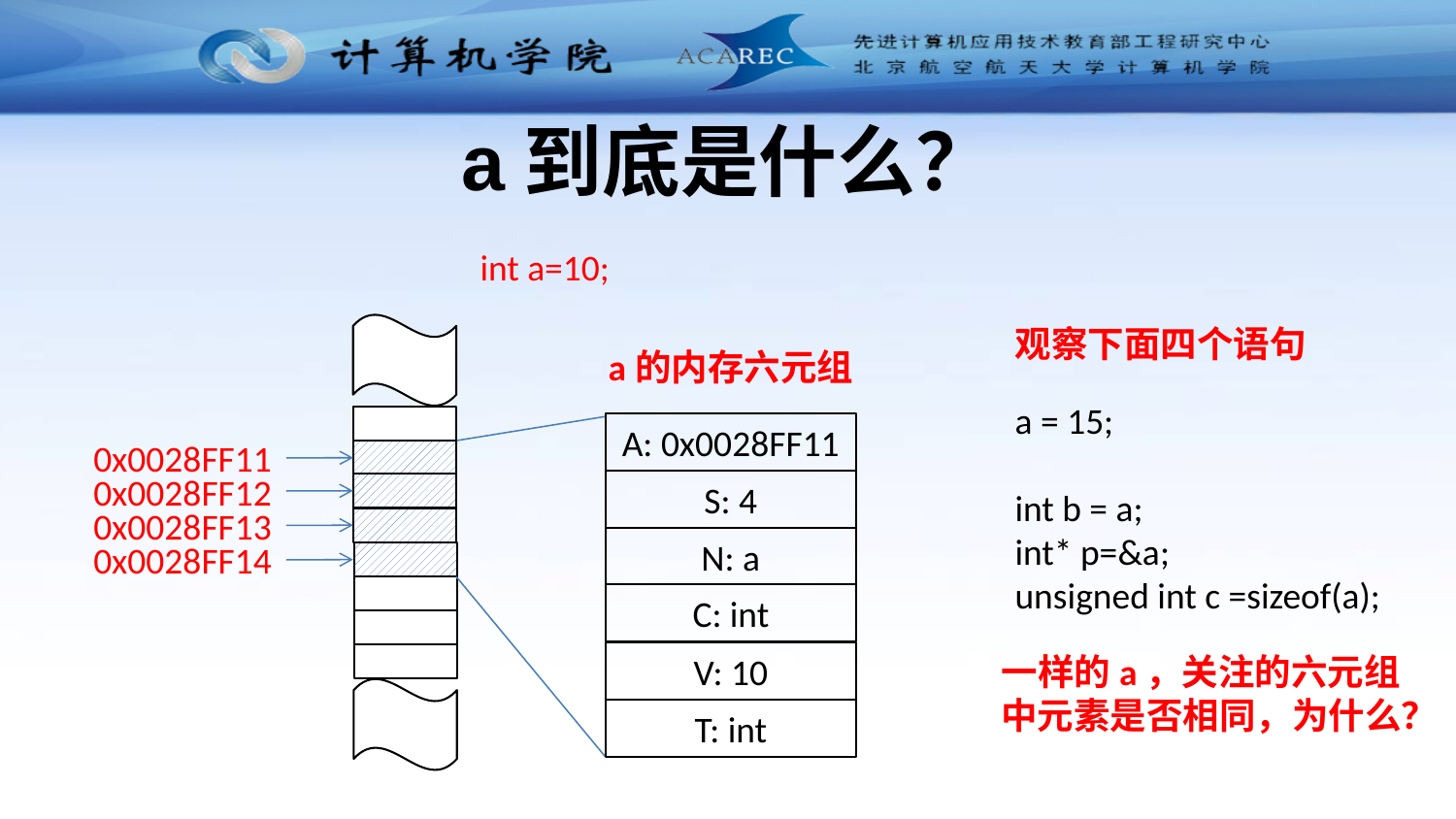

# a到底是什么？
int a=10;

观察下面四个语句
a的内存六元组
a = 15;

int b = a;
int* p=&a;
unsigned int c =sizeof(a);

A: 0x0028FF11
S: 4
N: a
C: int
V: 10
T: int
0x0028FF11

0x0028FF12

0x0028FF13

0x0028FF14

一样的a，关注的六元组中元素是否相同，为什么？